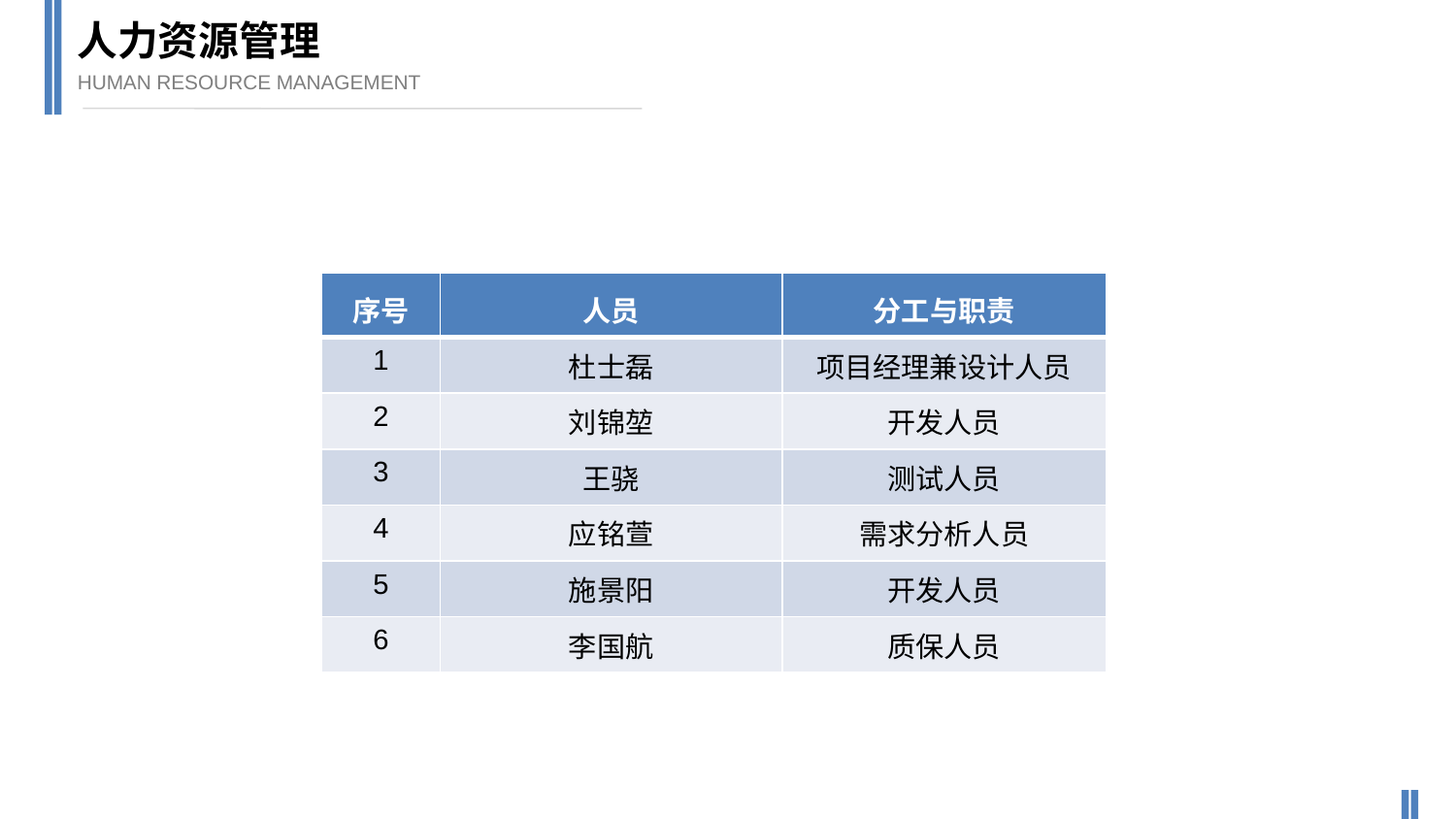

人力资源管理
HUMAN RESOURCE MANAGEMENT
| 序号 | 人员 | 分工与职责 |
| --- | --- | --- |
| 1 | 杜士磊 | 项目经理兼设计人员 |
| 2 | 刘锦堃 | 开发人员 |
| 3 | 王骁 | 测试人员 |
| 4 | 应铭萱 | 需求分析人员 |
| 5 | 施景阳 | 开发人员 |
| 6 | 李国航 | 质保人员 |